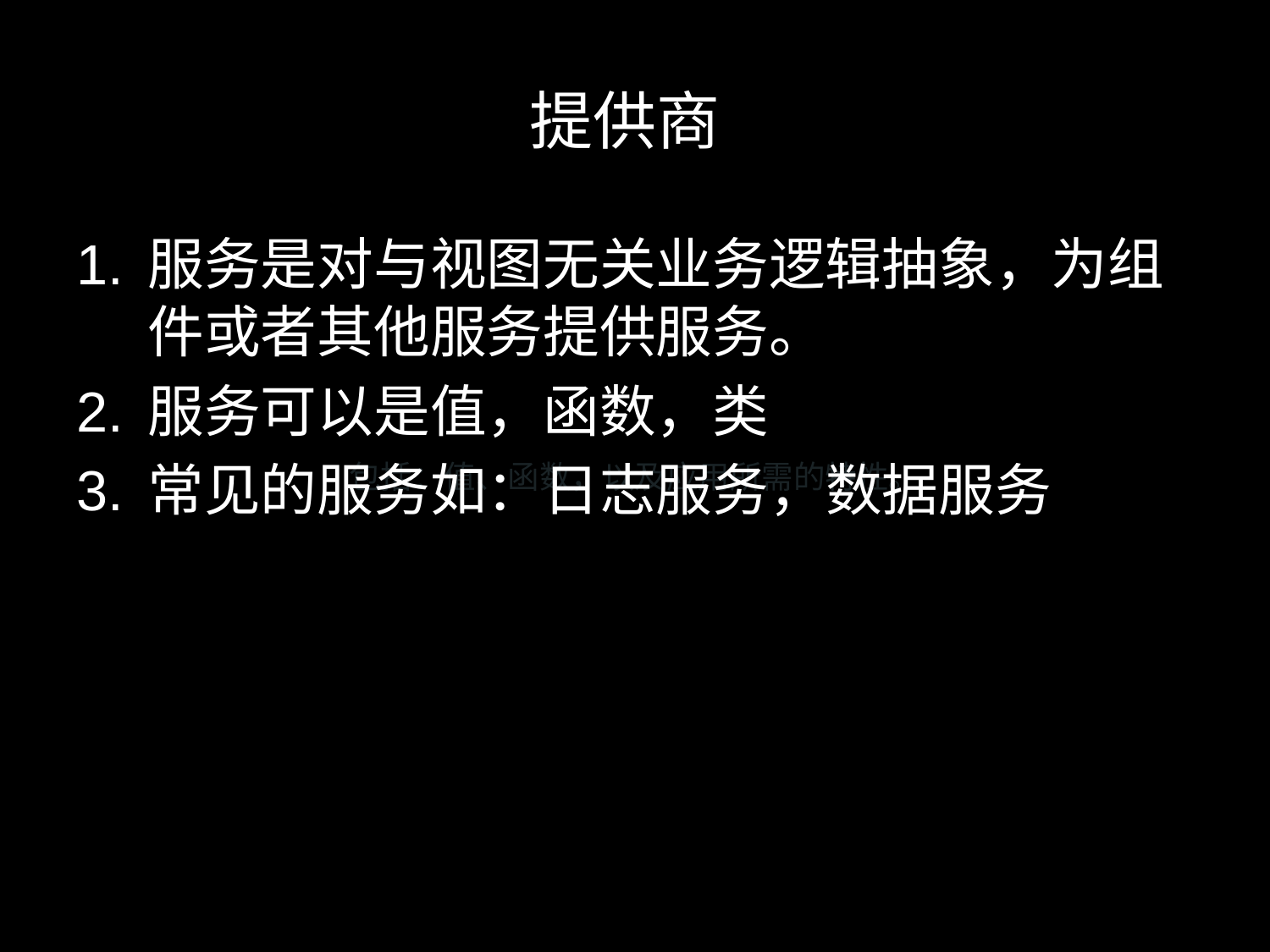

# 提供商
服务是对与视图无关业务逻辑抽象，为组件或者其他服务提供服务。
服务可以是值，函数，类
常见的服务如：日志服务，数据服务
包括：值、函数，以及应用所需的特性。